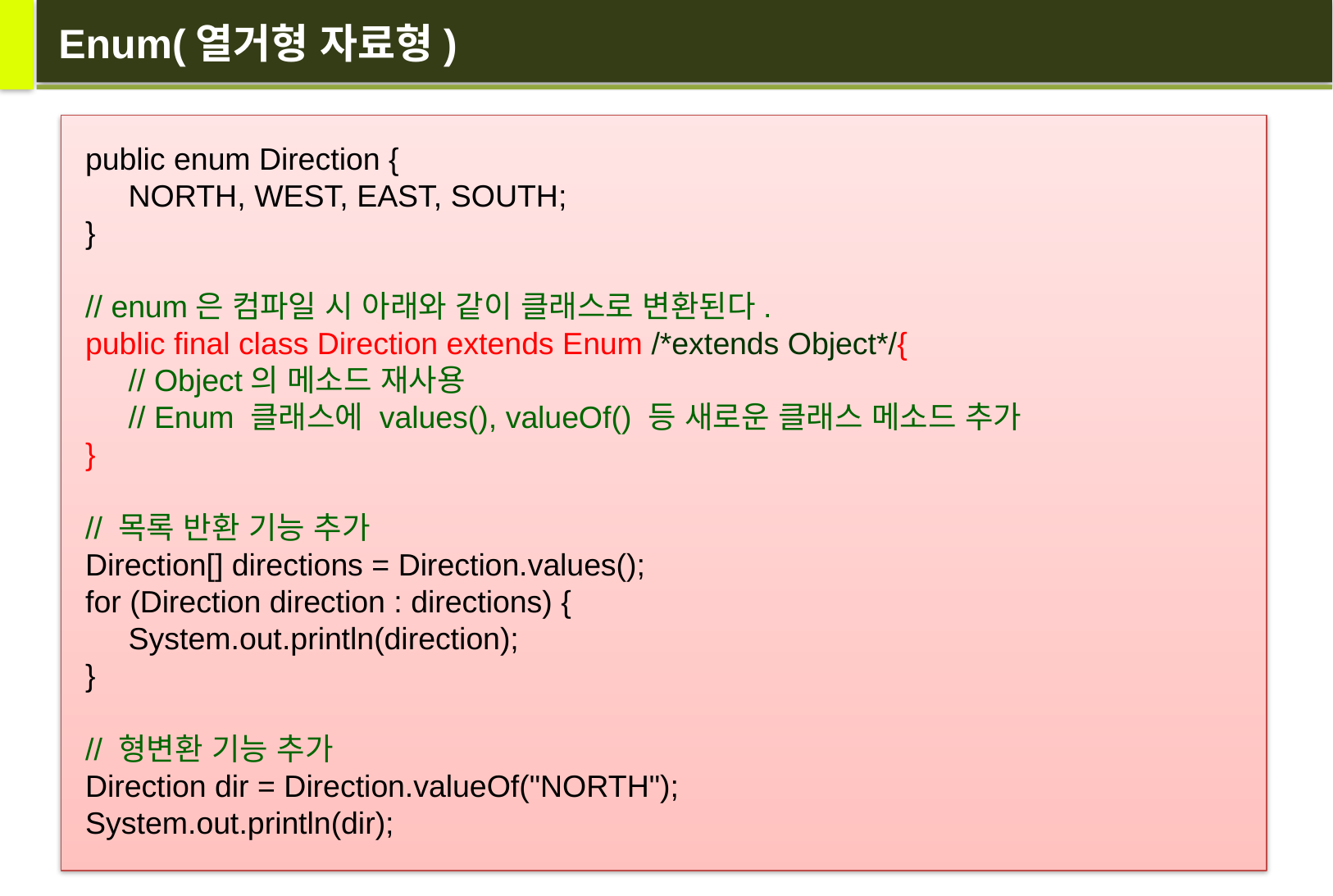

# Enum(열거형 자료형)
public enum Direction {
     NORTH, WEST, EAST, SOUTH;
}

// enum은 컴파일 시 아래와 같이 클래스로 변환된다.
public final class Direction extends Enum /*extends Object*/{
     // Object의 메소드 재사용
     // Enum 클래스에 values(), valueOf() 등 새로운 클래스 메소드 추가
}

// 목록 반환 기능 추가
Direction[] directions = Direction.values();
for (Direction direction : directions) {
     System.out.println(direction);
}

// 형변환 기능 추가
Direction dir = Direction.valueOf("NORTH");
System.out.println(dir);